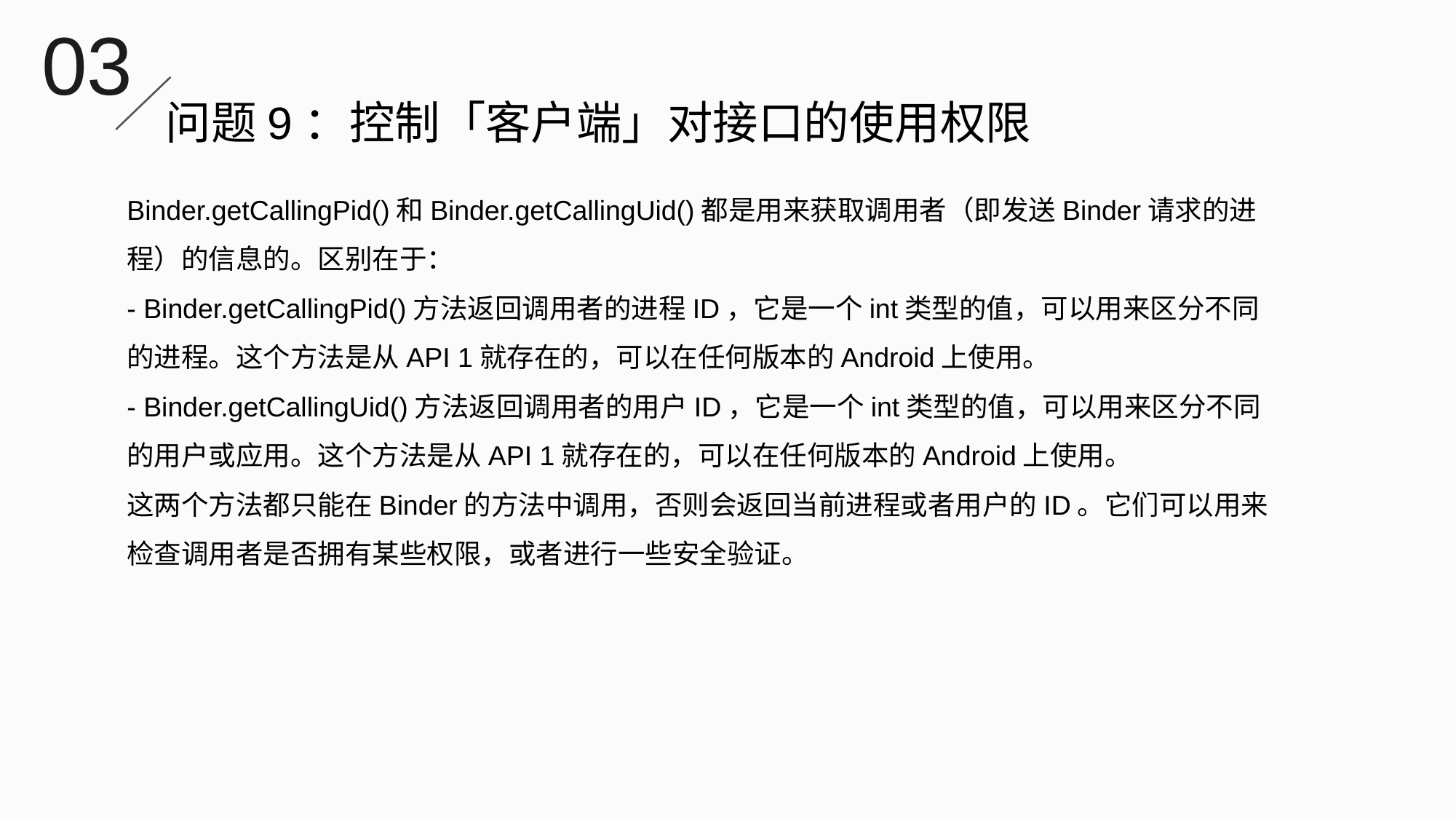

03
问题9：控制「客户端」对接口的使用权限

Binder.getCallingPid()和Binder.getCallingUid()都是用来获取调用者（即发送Binder请求的进程）的信息的。区别在于：
- Binder.getCallingPid()方法返回调用者的进程ID，它是一个int类型的值，可以用来区分不同的进程。这个方法是从API 1就存在的，可以在任何版本的Android上使用。
- Binder.getCallingUid()方法返回调用者的用户ID，它是一个int类型的值，可以用来区分不同的用户或应用。这个方法是从API 1就存在的，可以在任何版本的Android上使用。
这两个方法都只能在Binder的方法中调用，否则会返回当前进程或者用户的ID。它们可以用来检查调用者是否拥有某些权限，或者进行一些安全验证。